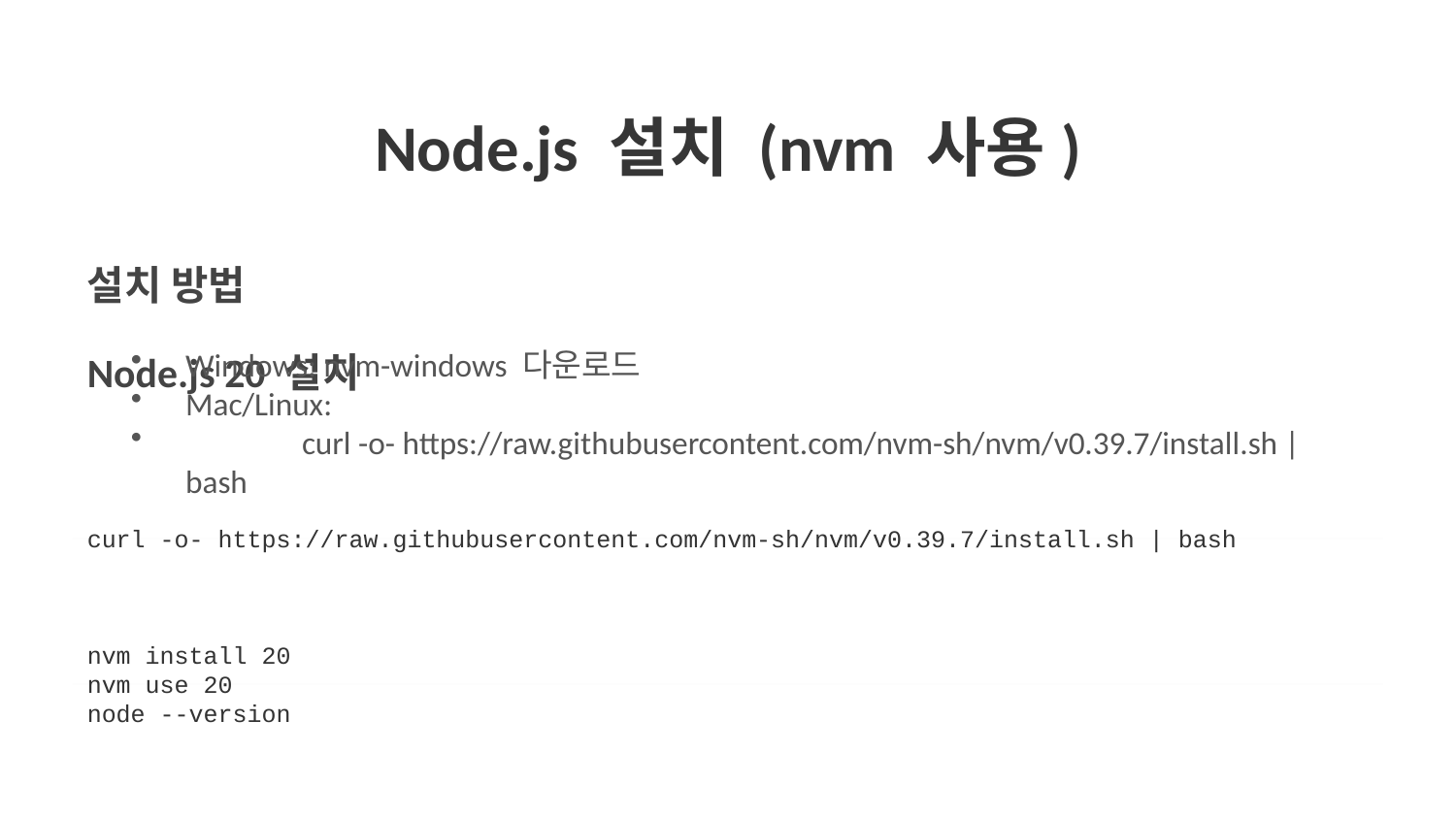

Node.js 설치 (nvm 사용)
설치 방법
Node.js 20 설치
Windows: nvm-windows 다운로드
Mac/Linux:
                curl -o- https://raw.githubusercontent.com/nvm-sh/nvm/v0.39.7/install.sh | bash
curl -o- https://raw.githubusercontent.com/nvm-sh/nvm/v0.39.7/install.sh | bash
nvm install 20
nvm use 20
node --version